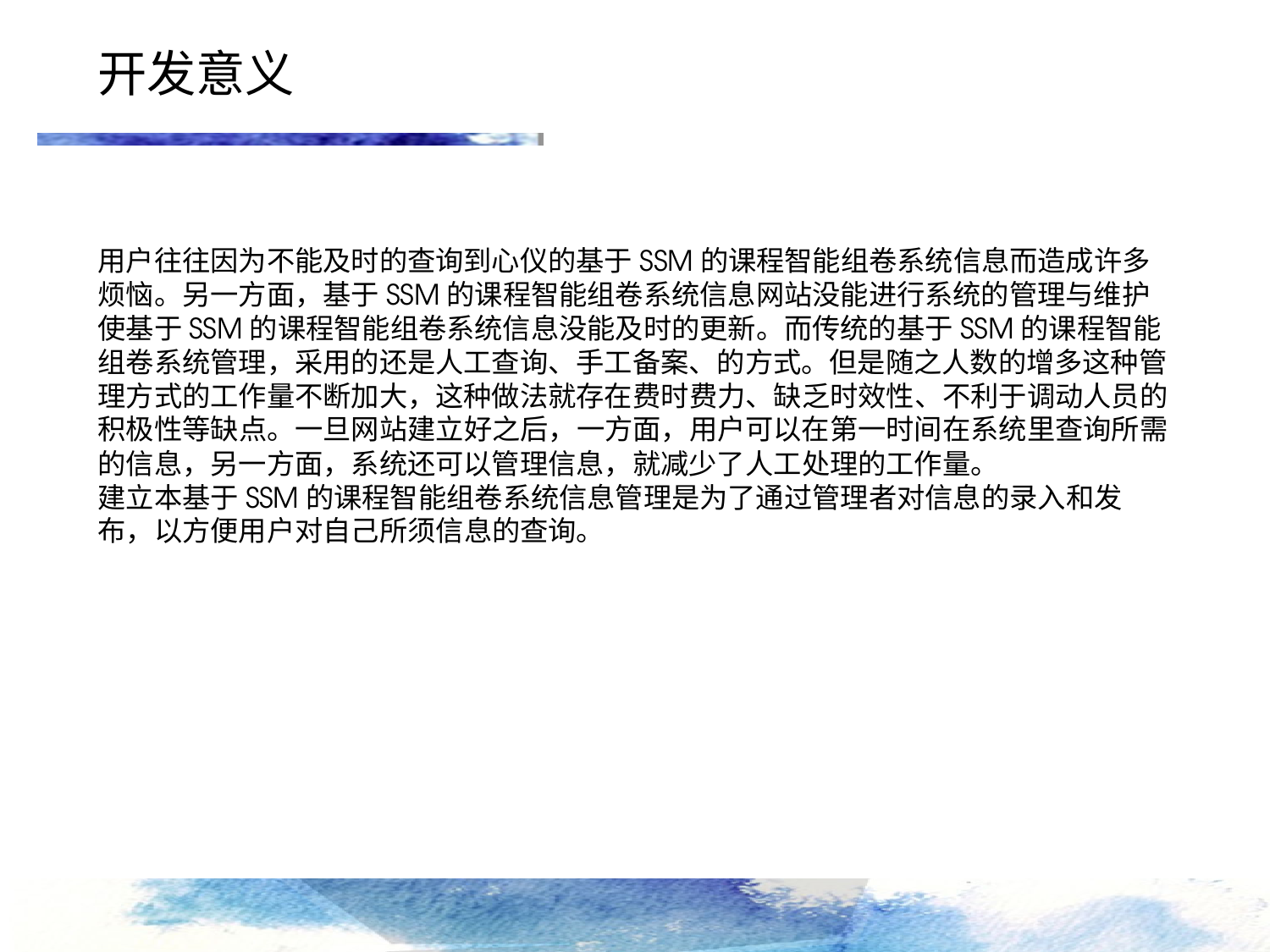

开发意义

用户往往因为不能及时的查询到心仪的基于SSM的课程智能组卷系统信息而造成许多烦恼。另一方面，基于SSM的课程智能组卷系统信息网站没能进行系统的管理与维护使基于SSM的课程智能组卷系统信息没能及时的更新。而传统的基于SSM的课程智能组卷系统管理，采用的还是人工查询、手工备案、的方式。但是随之人数的增多这种管理方式的工作量不断加大，这种做法就存在费时费力、缺乏时效性、不利于调动人员的积极性等缺点。一旦网站建立好之后，一方面，用户可以在第一时间在系统里查询所需的信息，另一方面，系统还可以管理信息，就减少了人工处理的工作量。
建立本基于SSM的课程智能组卷系统信息管理是为了通过管理者对信息的录入和发布，以方便用户对自己所须信息的查询。
点击添加文本
点击添加文本
点击添加文本
点击添加文本